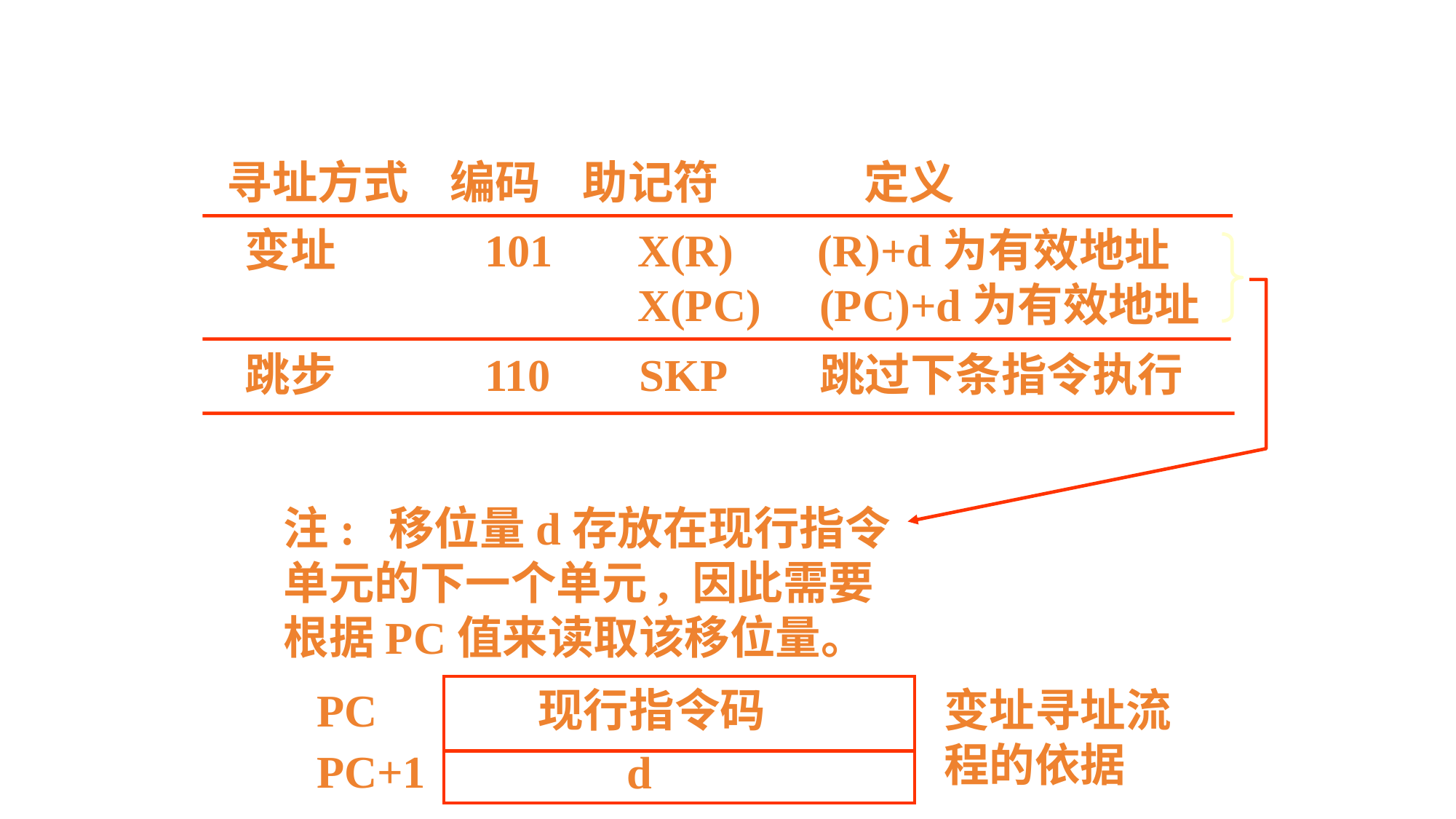

寻址方式    编码    助记符              定义

变址
101
X(R)
(R)+d为有效地址

X(PC)
(PC)+d为有效地址

跳步
110
SKP
跳过下条指令执行

注:  移位量d存放在现行指令单元的下一个单元, 因此需要根据PC值来读取该移位量。
PC
PC+1
       现行指令码
               d

变址寻址流程的依据